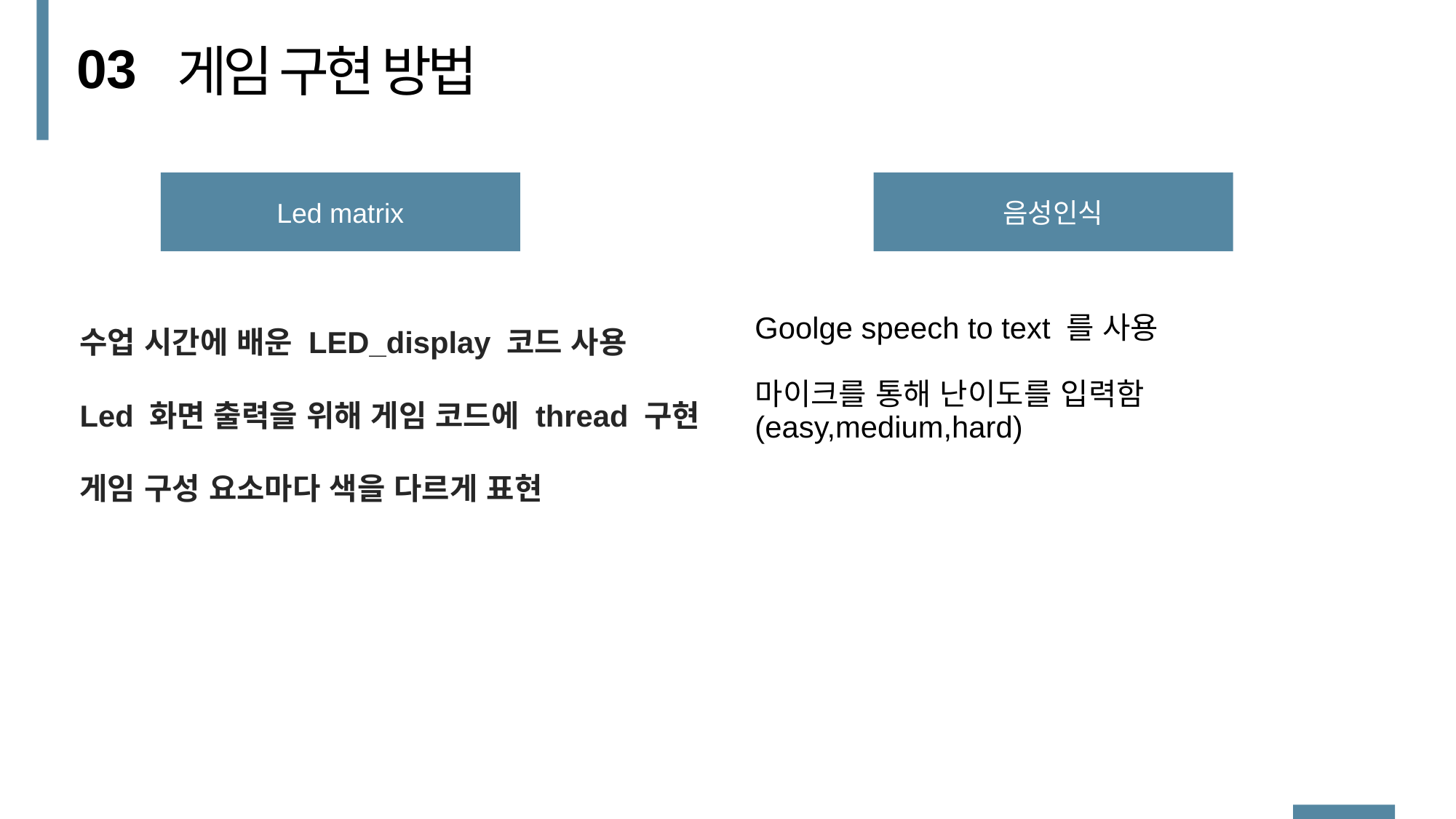

03
게임 구현 방법
음성인식
Led matrix
# Goolge speech to text 를 사용 마이크를 통해 난이도를 입력함 (easy,medium,hard)
수업 시간에 배운 LED_display 코드 사용

Led 화면 출력을 위해 게임 코드에 thread 구현

게임 구성 요소마다 색을 다르게 표현